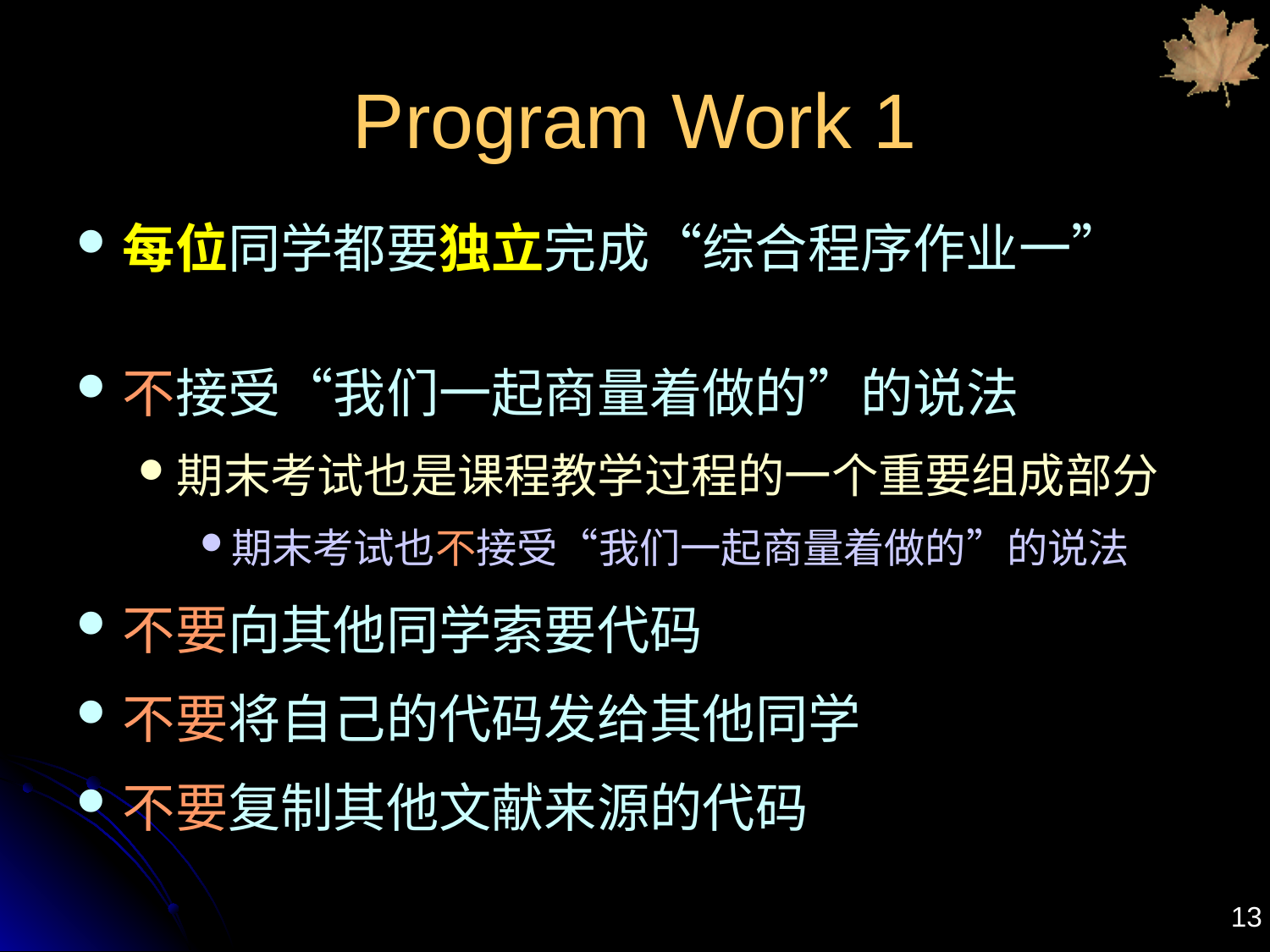

# Program Work 1
每位同学都要独立完成“综合程序作业一”

不接受“我们一起商量着做的”的说法
期末考试也是课程教学过程的一个重要组成部分
期末考试也不接受“我们一起商量着做的”的说法
不要向其他同学索要代码
不要将自己的代码发给其他同学
不要复制其他文献来源的代码

13